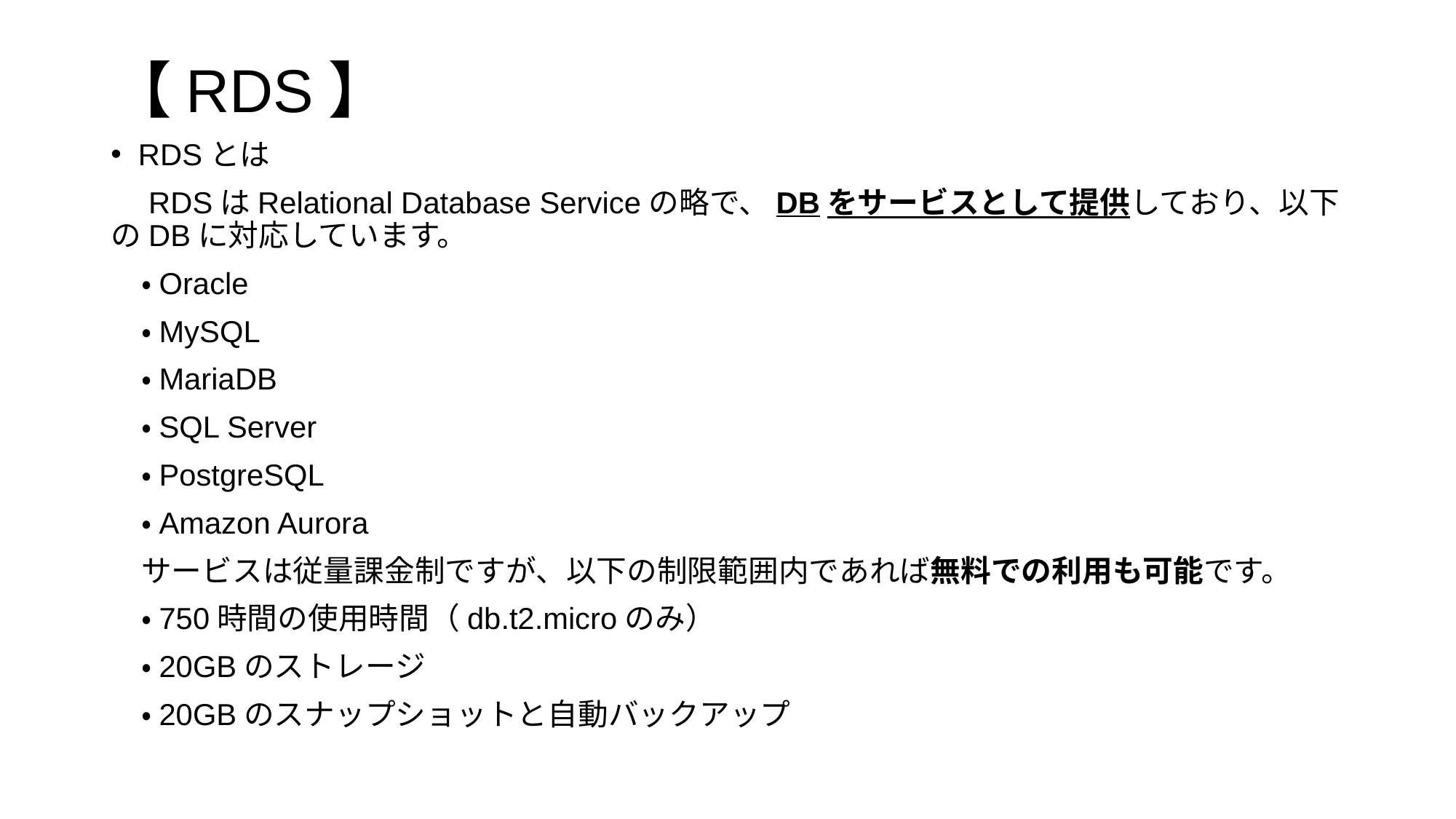

# 【RDS】
RDSとは
　RDSはRelational Database Serviceの略で、DBをサービスとして提供しており、以下のDBに対応しています。
　・Oracle
　・MySQL
　・MariaDB
　・SQL Server
　・PostgreSQL
　・Amazon Aurora
　サービスは従量課金制ですが、以下の制限範囲内であれば無料での利用も可能です。
　・750時間の使用時間（db.t2.microのみ）
　・20GBのストレージ
　・20GBのスナップショットと自動バックアップ